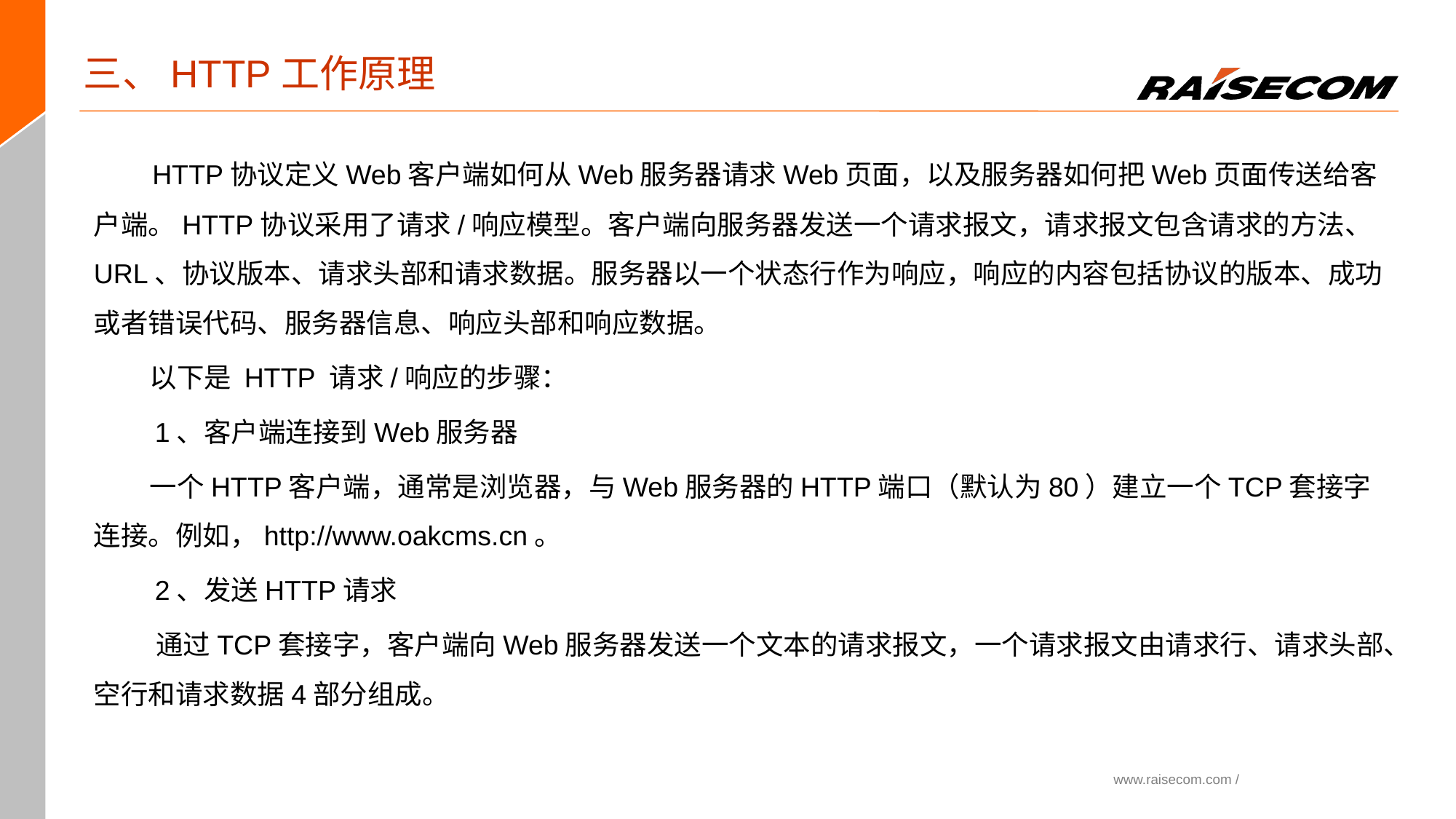

# 三、HTTP工作原理
       HTTP协议定义Web客户端如何从Web服务器请求Web页面，以及服务器如何把Web页面传送给客户端。HTTP协议采用了请求/响应模型。客户端向服务器发送一个请求报文，请求报文包含请求的方法、URL、协议版本、请求头部和请求数据。服务器以一个状态行作为响应，响应的内容包括协议的版本、成功或者错误代码、服务器信息、响应头部和响应数据。
        以下是 HTTP 请求/响应的步骤：
        1、客户端连接到Web服务器
        一个HTTP客户端，通常是浏览器，与Web服务器的HTTP端口（默认为80）建立一个TCP套接字连接。例如，http://www.oakcms.cn。
        2、发送HTTP请求
         通过TCP套接字，客户端向Web服务器发送一个文本的请求报文，一个请求报文由请求行、请求头部、空行和请求数据4部分组成。